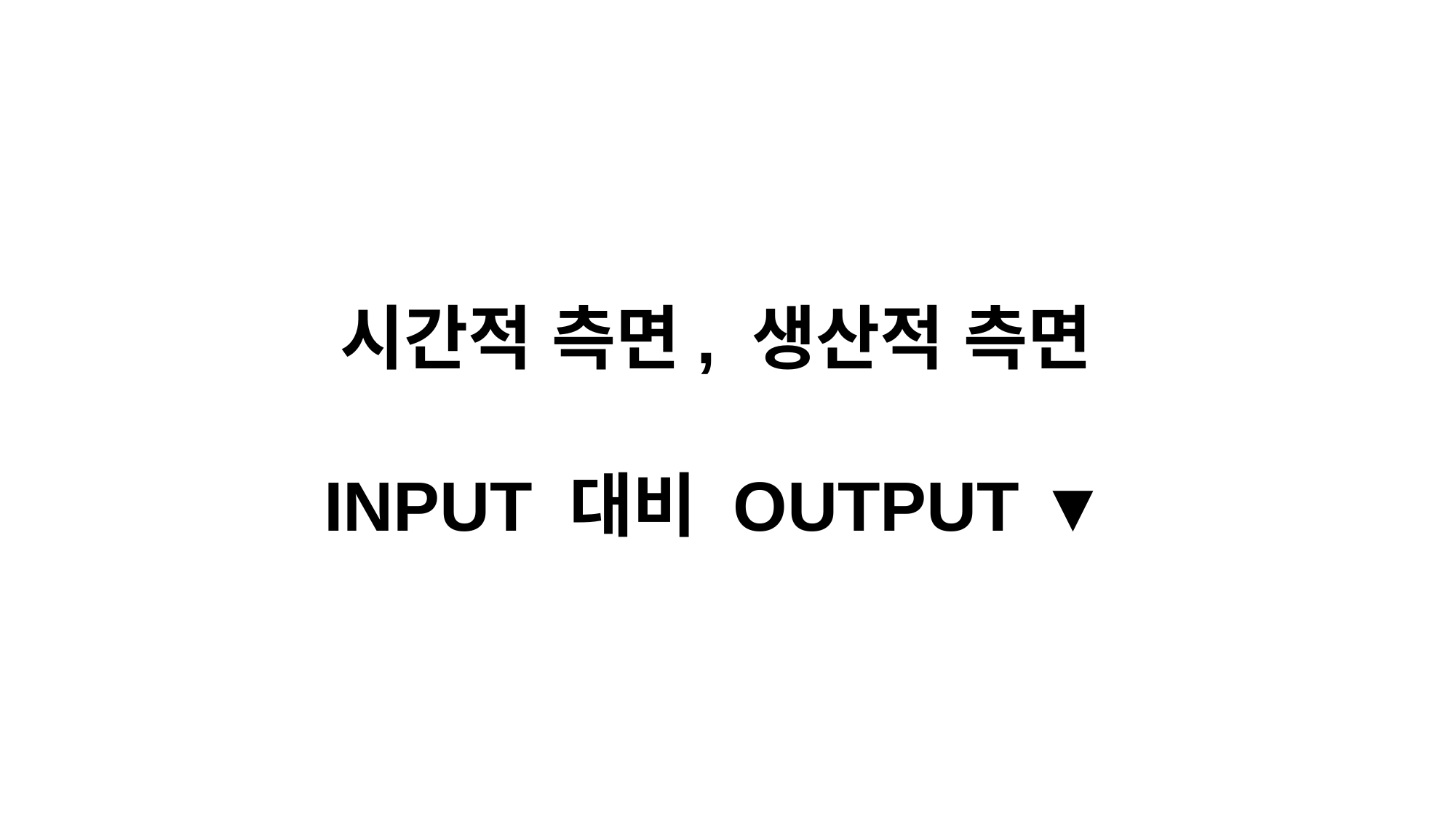

시간적 측면, 생산적 측면

INPUT 대비 OUTPUT ▼